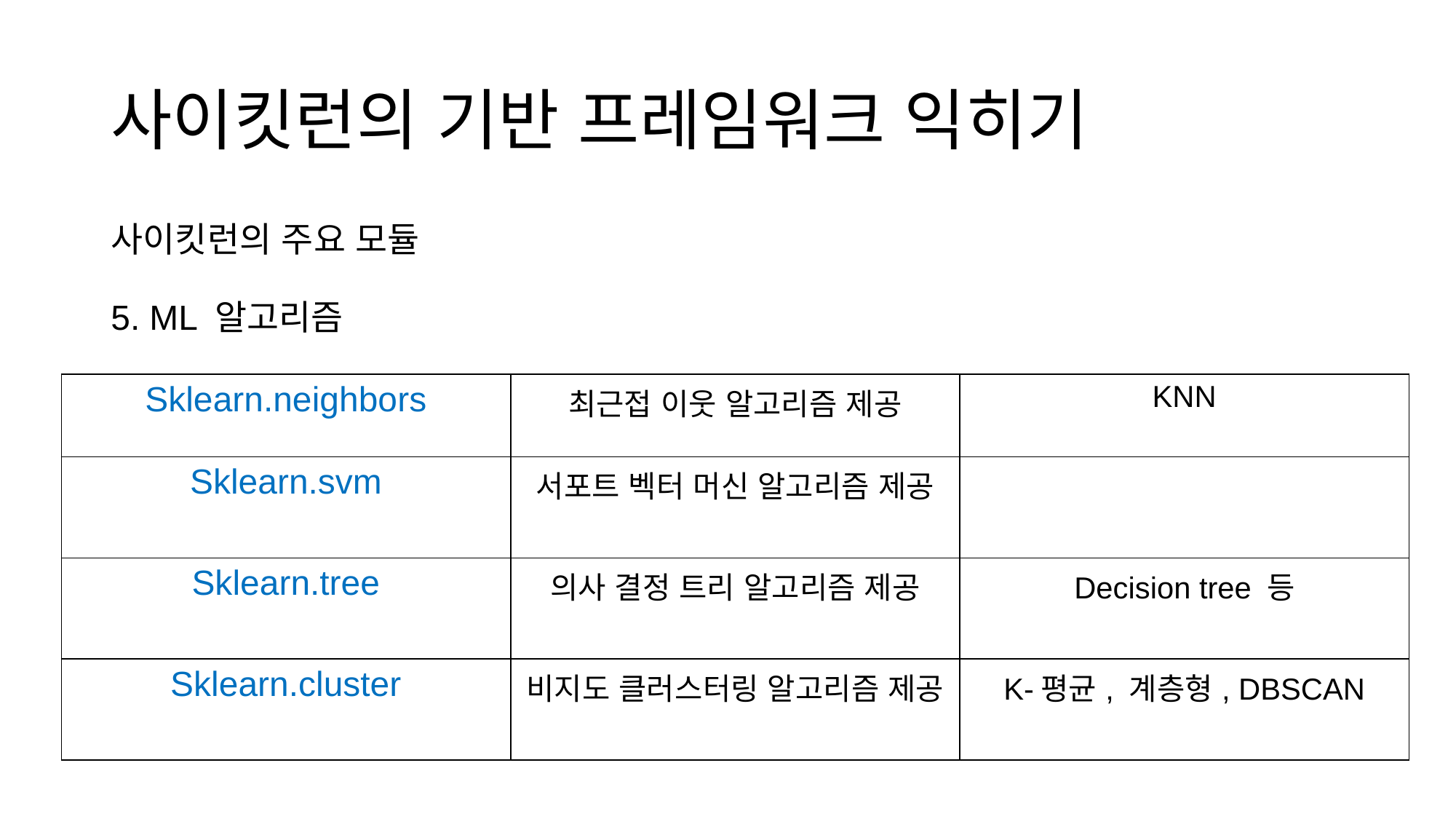

# 사이킷런의 기반 프레임워크 익히기
사이킷런의 주요 모듈
5. ML 알고리즘
| Sklearn.neighbors | 최근접 이웃 알고리즘 제공 | KNN |
| --- | --- | --- |
| Sklearn.svm | 서포트 벡터 머신 알고리즘 제공 |  |
| Sklearn.tree | 의사 결정 트리 알고리즘 제공 | Decision tree 등 |
| Sklearn.cluster | 비지도 클러스터링 알고리즘 제공 | K-평균, 계층형, DBSCAN |